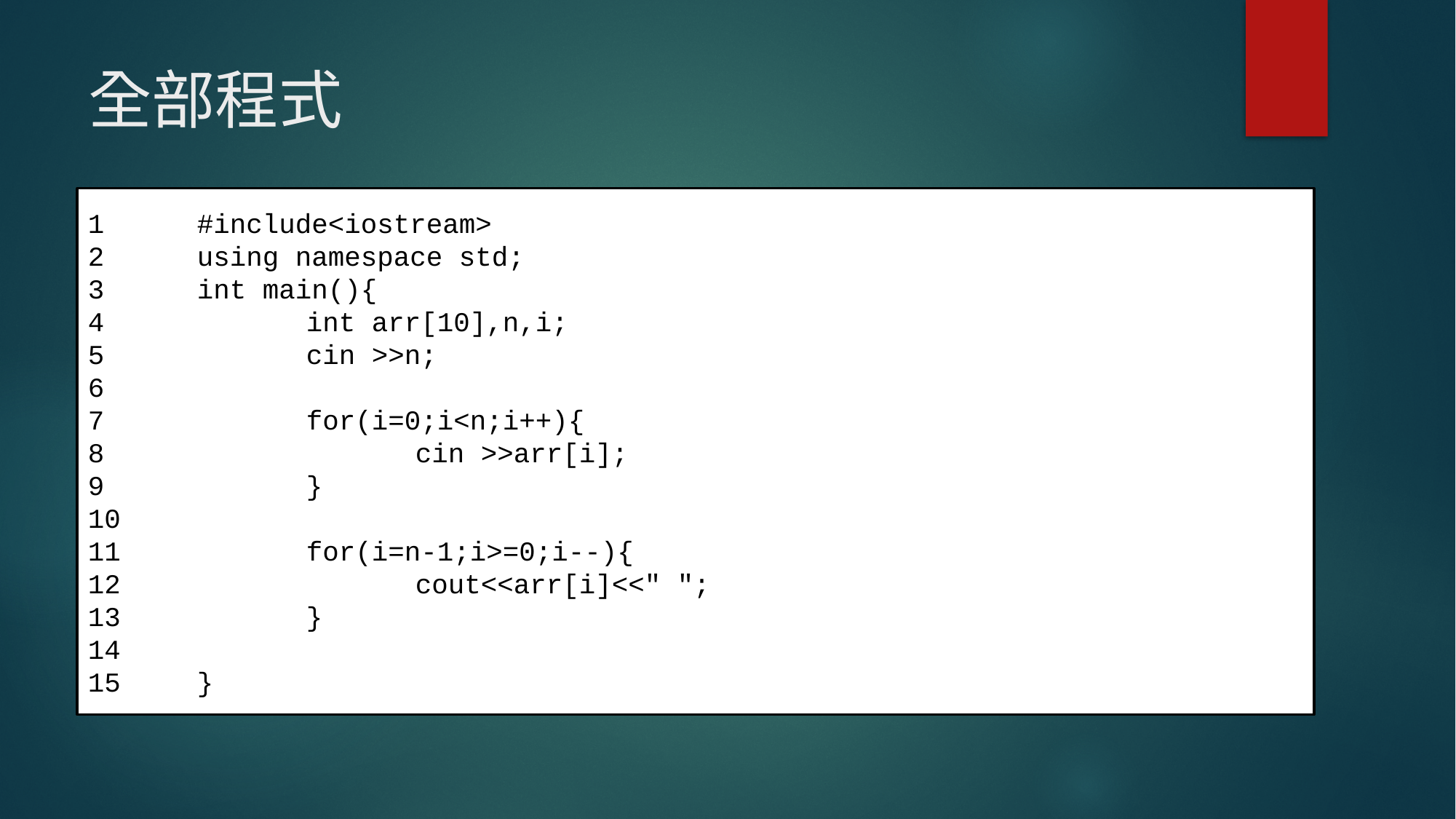

# 全部程式
1	#include<iostream>
2	using namespace std;
3	int main(){
4		int arr[10],n,i;
5		cin >>n;
6
7		for(i=0;i<n;i++){
8			cin >>arr[i];
9		}
10
11		for(i=n-1;i>=0;i--){
12			cout<<arr[i]<<" ";
13		}
14
15	}